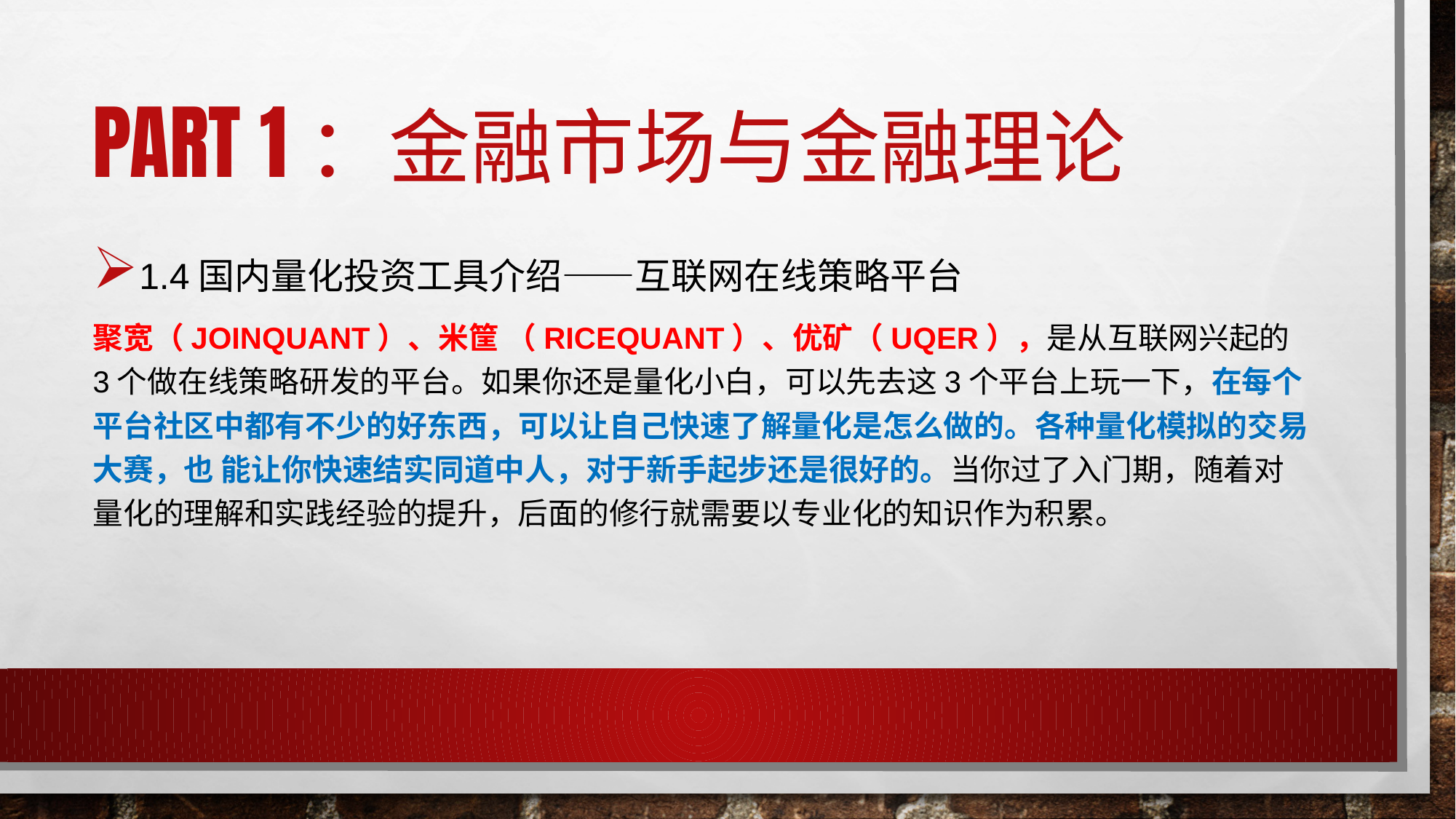

# Part 1：金融市场与金融理论
1.4国内量化投资工具介绍——互联网在线策略平台
聚宽（JoinQuant）、⽶筐 （RiceQuant）、优矿（Uqer），是从互联网兴起的3个做在线策略研发的平台。如果你还是量化小白，可以先去这3个平台上玩⼀下，在每个平台社区中都有不少的好东西，可以让自己快速了解量化是怎么做的。各种量化模拟的交易大赛，也 能让你快速结实同道中人，对于新手起步还是很好的。当你过了入门期，随着对量化的理解和实践经验的提升，后面的修行就需要以专业化的知识作为积累。